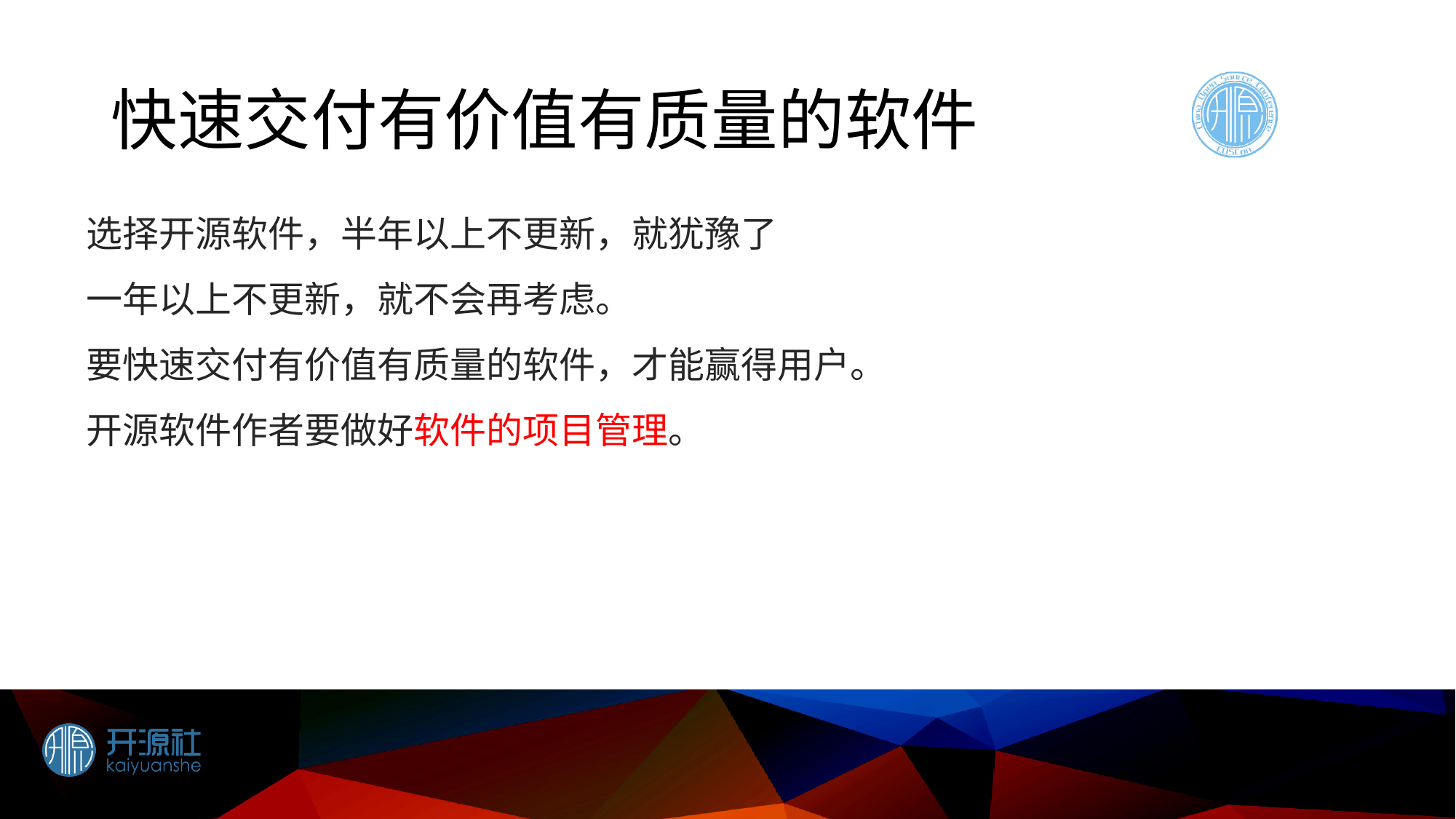

# 快速交付有价值有质量的软件
选择开源软件，半年以上不更新，就犹豫了
一年以上不更新，就不会再考虑。
要快速交付有价值有质量的软件，才能赢得用户。
开源软件作者要做好软件的项目管理。